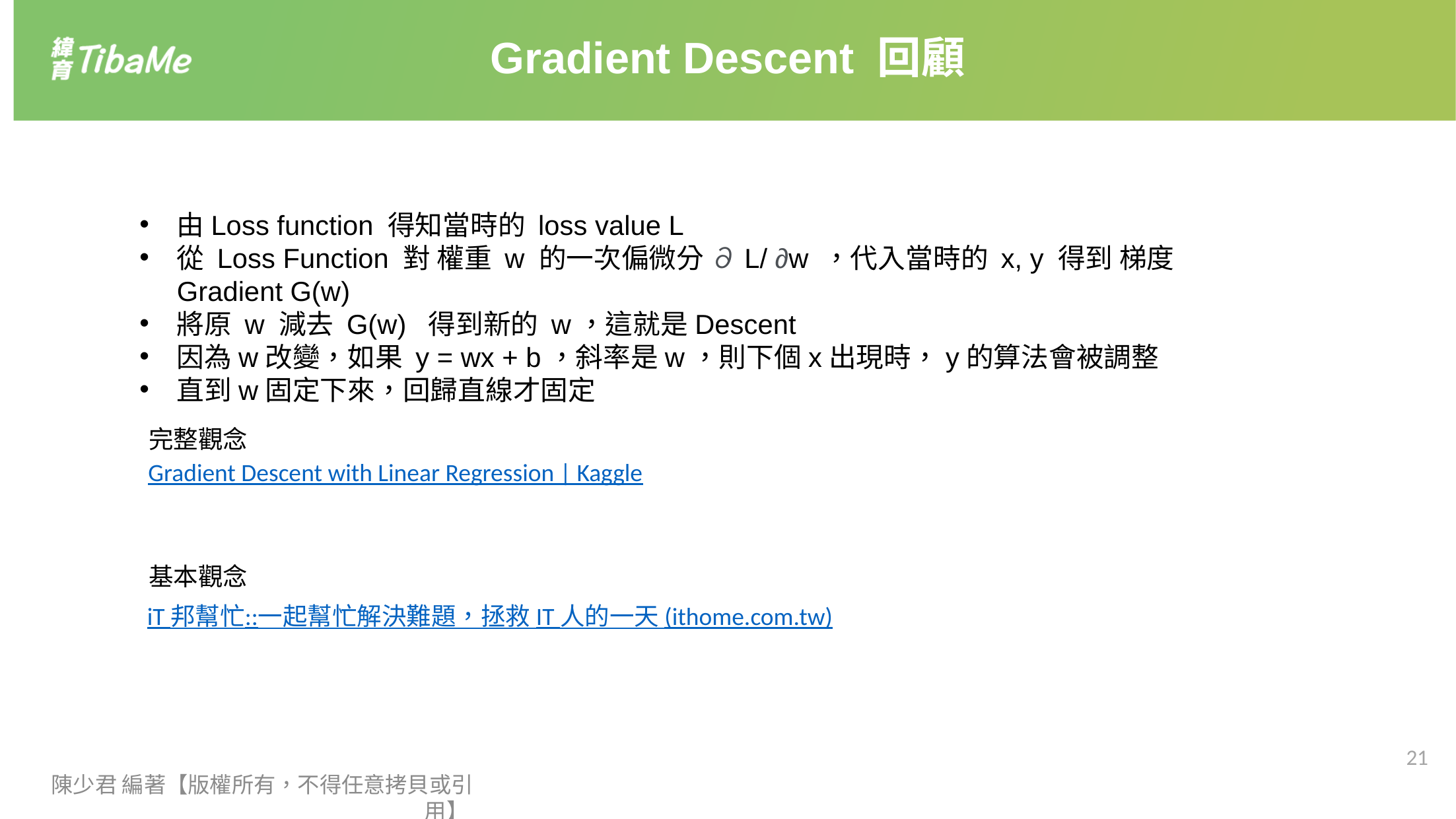

Gradient Descent 回顧
由Loss function 得知當時的 loss value L
從 Loss Function 對 權重 w 的一次偏微分 ∂L/ ∂w ，代入當時的 x, y 得到 梯度 Gradient G(w)
將原 w 減去 G(w)  得到新的 w，這就是Descent
因為w改變，如果 y = wx + b，斜率是w，則下個x出現時，y的算法會被調整
直到w固定下來，回歸直線才固定

完整觀念
Gradient Descent with Linear Regression | Kaggle
基本觀念
iT 邦幫忙::一起幫忙解決難題，拯救 IT 人的一天 (ithome.com.tw)